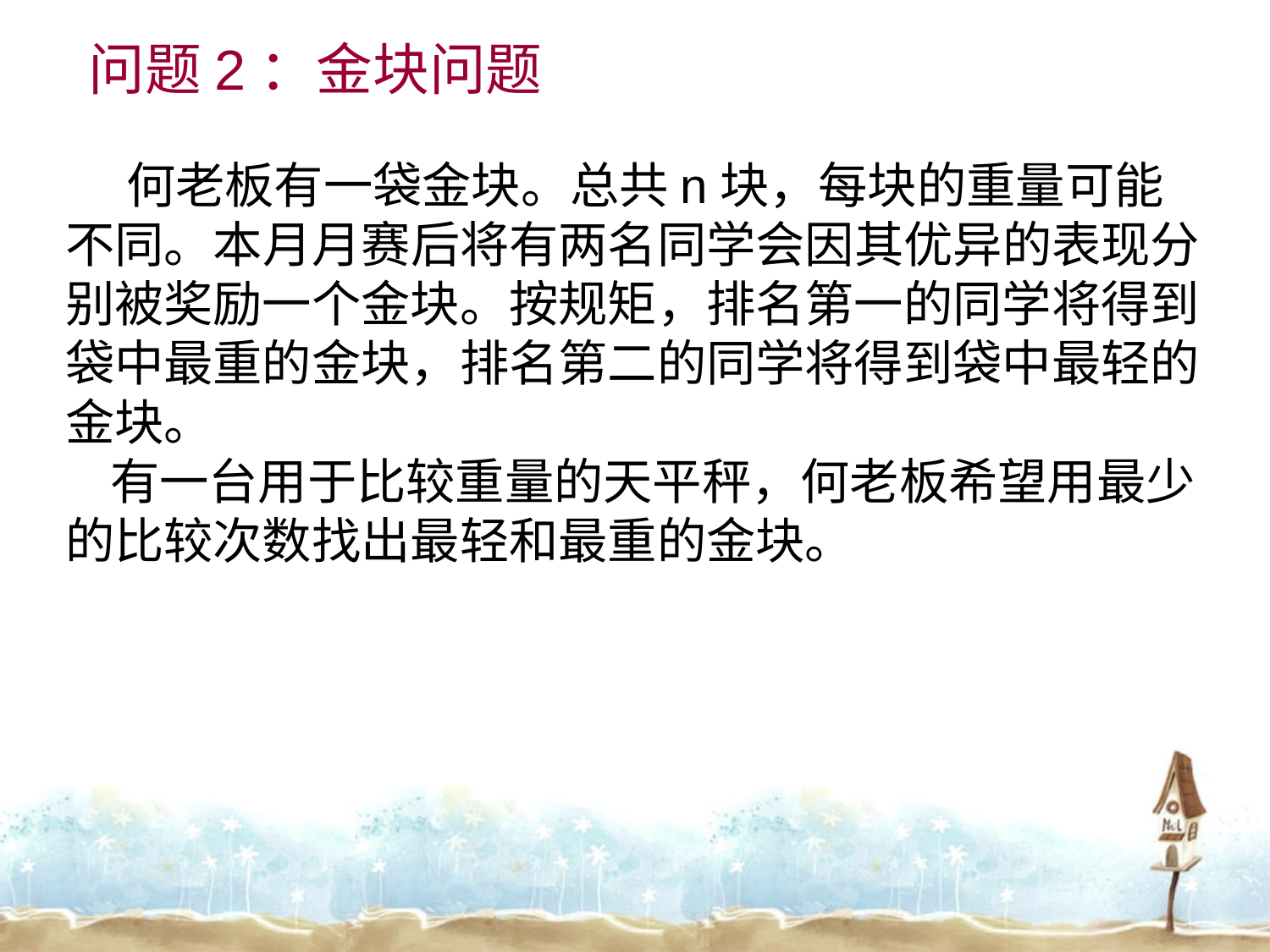

问题2：金块问题
     何老板有一袋金块。总共n块，每块的重量可能不同。本月月赛后将有两名同学会因其优异的表现分别被奖励一个金块。按规矩，排名第一的同学将得到袋中最重的金块，排名第二的同学将得到袋中最轻的金块。
   有一台用于比较重量的天平秤，何老板希望用最少的比较次数找出最轻和最重的金块。